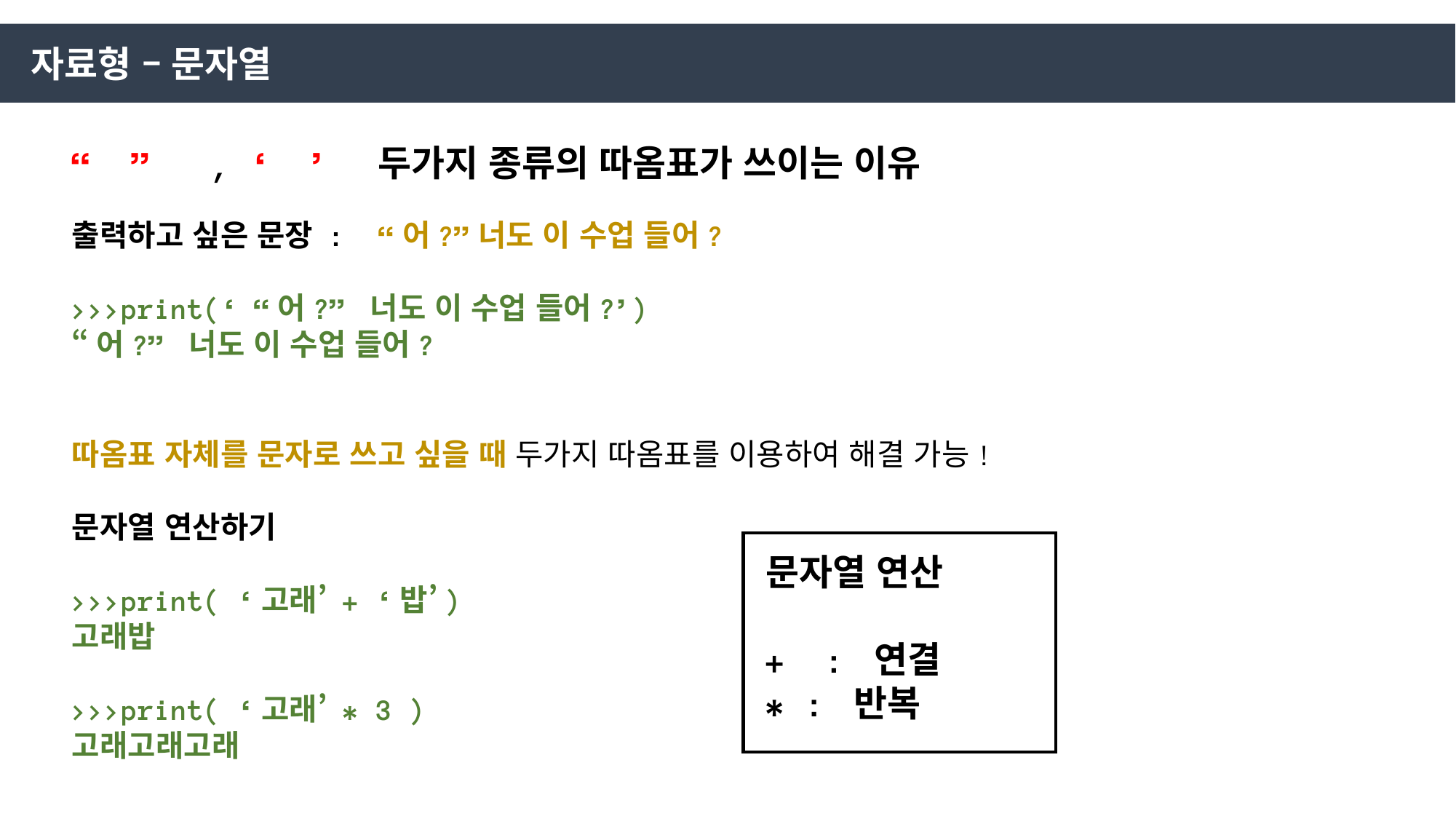

자료형 – 문자열

“  ”   , ‘  ’  두가지 종류의 따옴표가 쓰이는 이유

출력하고 싶은 문장 :  “어?”너도 이 수업 들어?

>>>print(‘ “어?” 너도 이 수업 들어?’)
“어?” 너도 이 수업 들어?

따옴표 자체를 문자로 쓰고 싶을 때 두가지 따옴표를 이용하여 해결 가능!

문자열 연산하기

>>>print( ‘고래’ + ‘밥’)
고래밥

>>>print( ‘고래’ * 3 )
고래고래고래

문자열 연산

+  : 연결
* : 반복